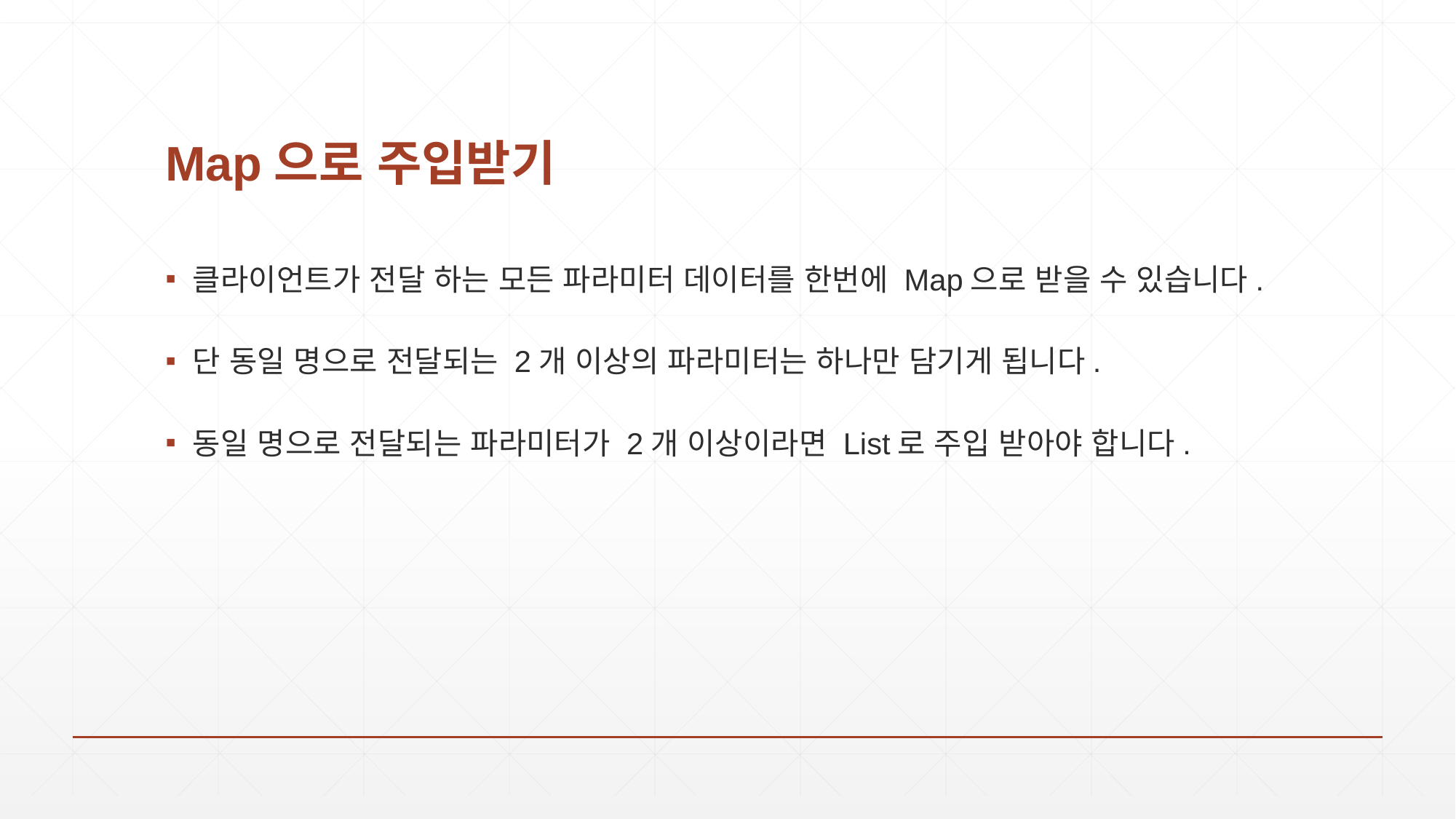

# Map으로 주입받기
클라이언트가 전달 하는 모든 파라미터 데이터를 한번에 Map으로 받을 수 있습니다.
단 동일 명으로 전달되는 2개 이상의 파라미터는 하나만 담기게 됩니다.
동일 명으로 전달되는 파라미터가 2개 이상이라면 List로 주입 받아야 합니다.